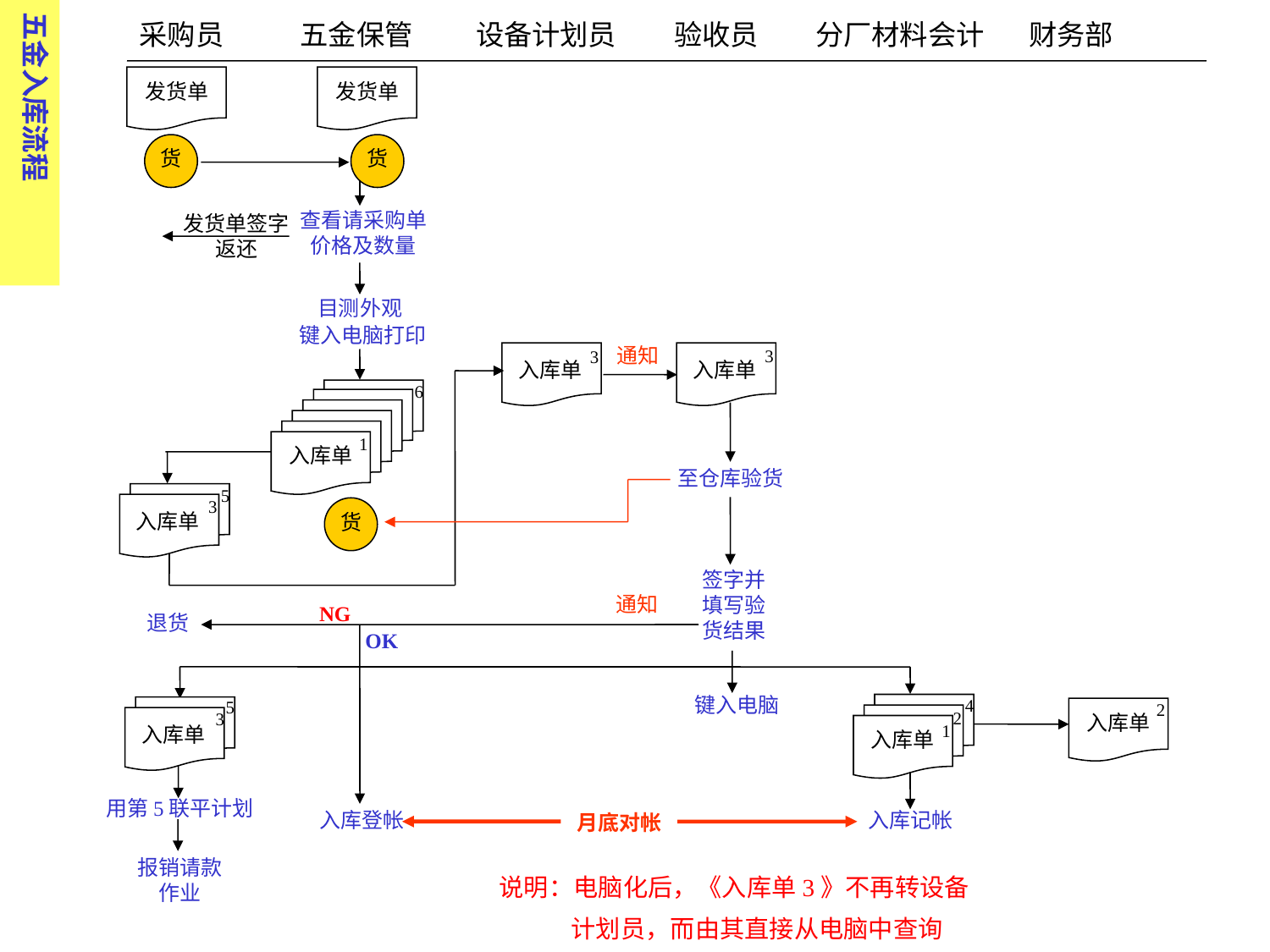

五金入库流程
采购员            五金保管          设备计划员         验收员         分厂材料会计       财务部

发货单
发货单

货
货

查看请采购单价格及数量
发货单签字返还

目测外观
键入电脑打印
通知
3
3

入库单
入库单

6

1

入库单

至仓库验货
5

3

入库单
货

签字并填写验货结果

通知
NG
退货
OK

键入电脑
4
5
2

2
3
入库单

1
入库单

入库单

用第5联平计划
入库登帐
入库记帐
月底对帐

报销请款作业
说明：电脑化后，《入库单3》不再转设备
            计划员，而由其直接从电脑中查询
109